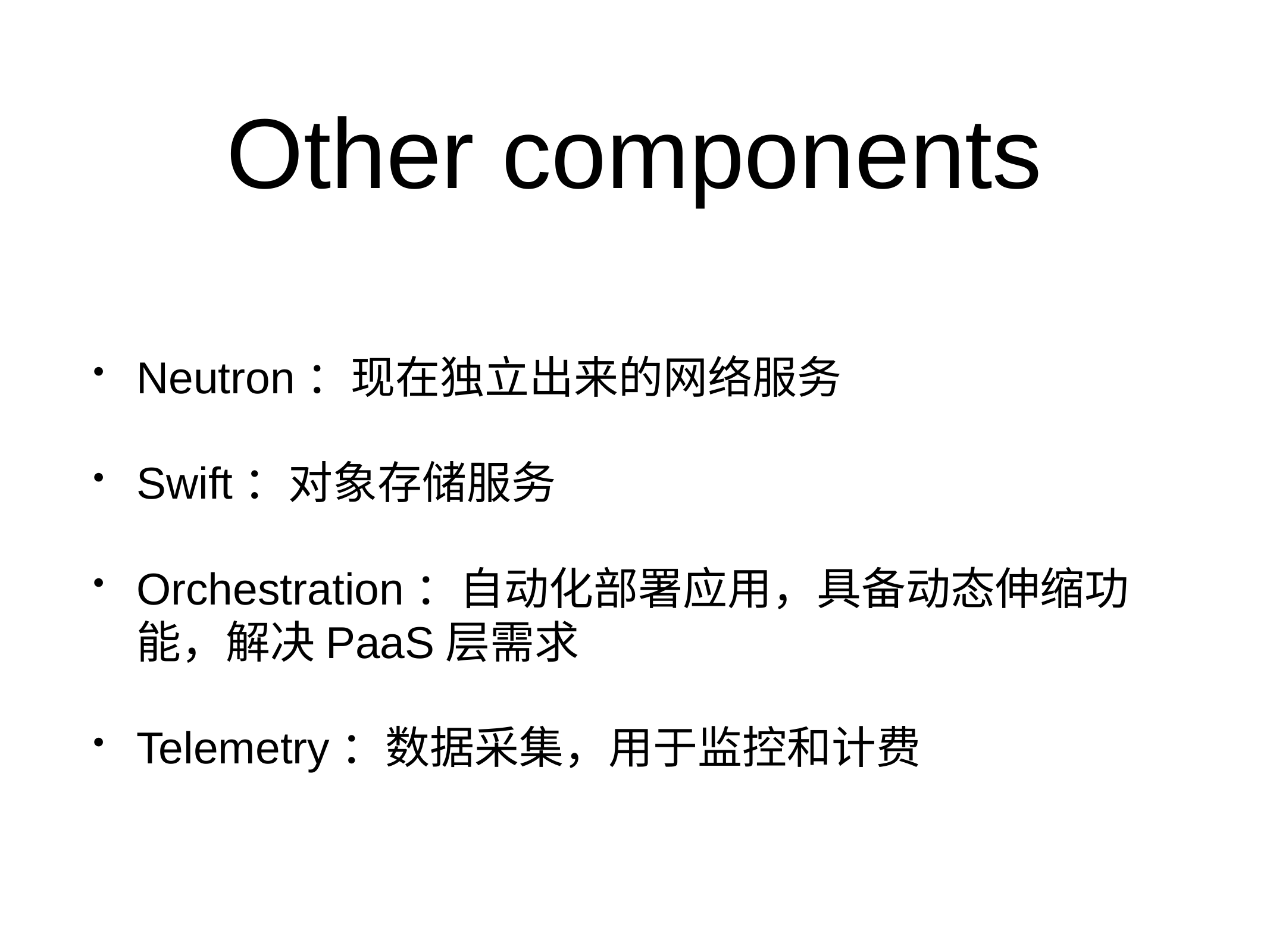

# Other components
Neutron：现在独立出来的网络服务
Swift：对象存储服务
Orchestration：自动化部署应用，具备动态伸缩功能，解决PaaS层需求
Telemetry：数据采集，用于监控和计费